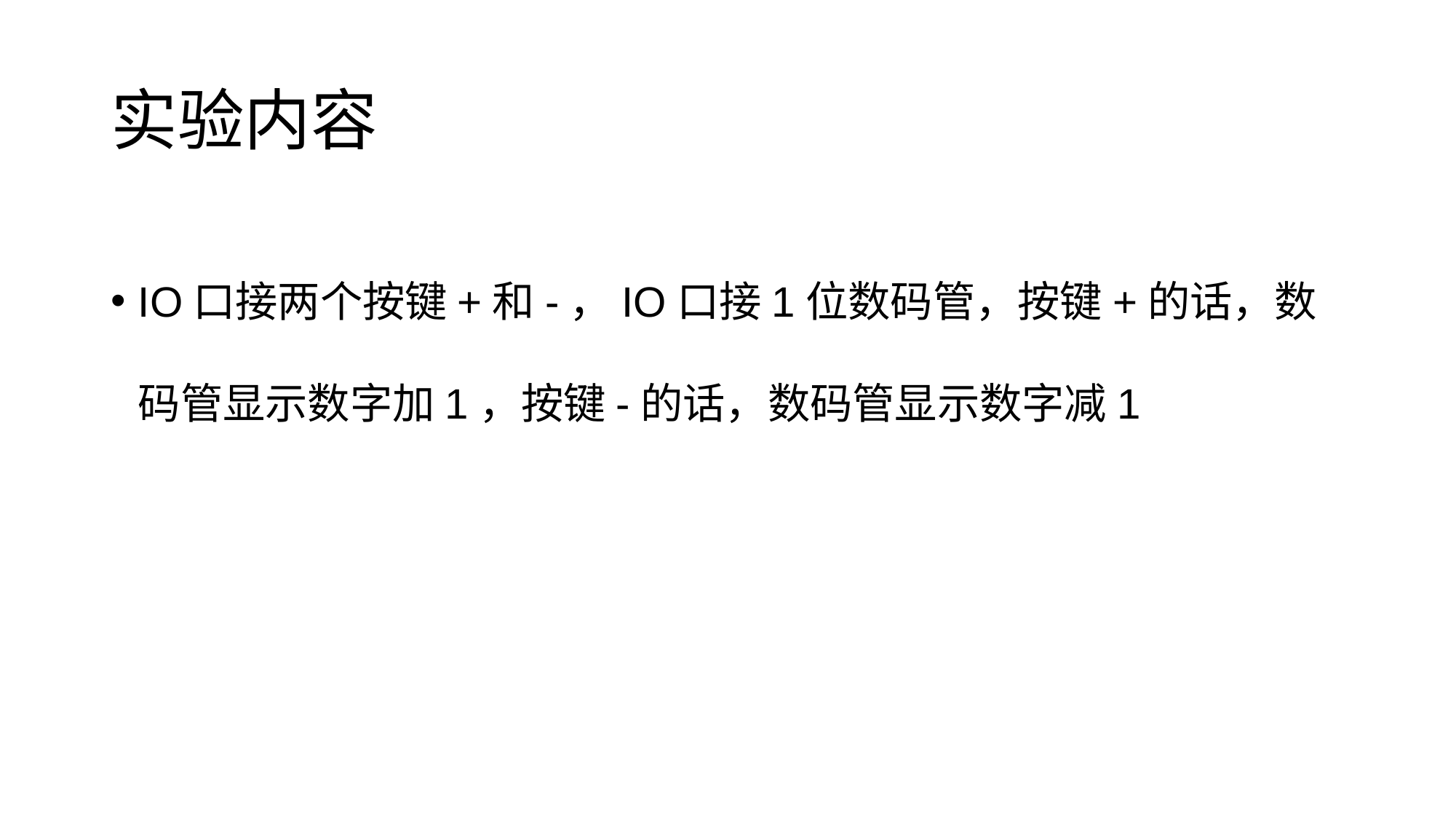

# 实验内容
IO口接两个按键+和-，IO口接1位数码管，按键+的话，数码管显示数字加1，按键-的话，数码管显示数字减1